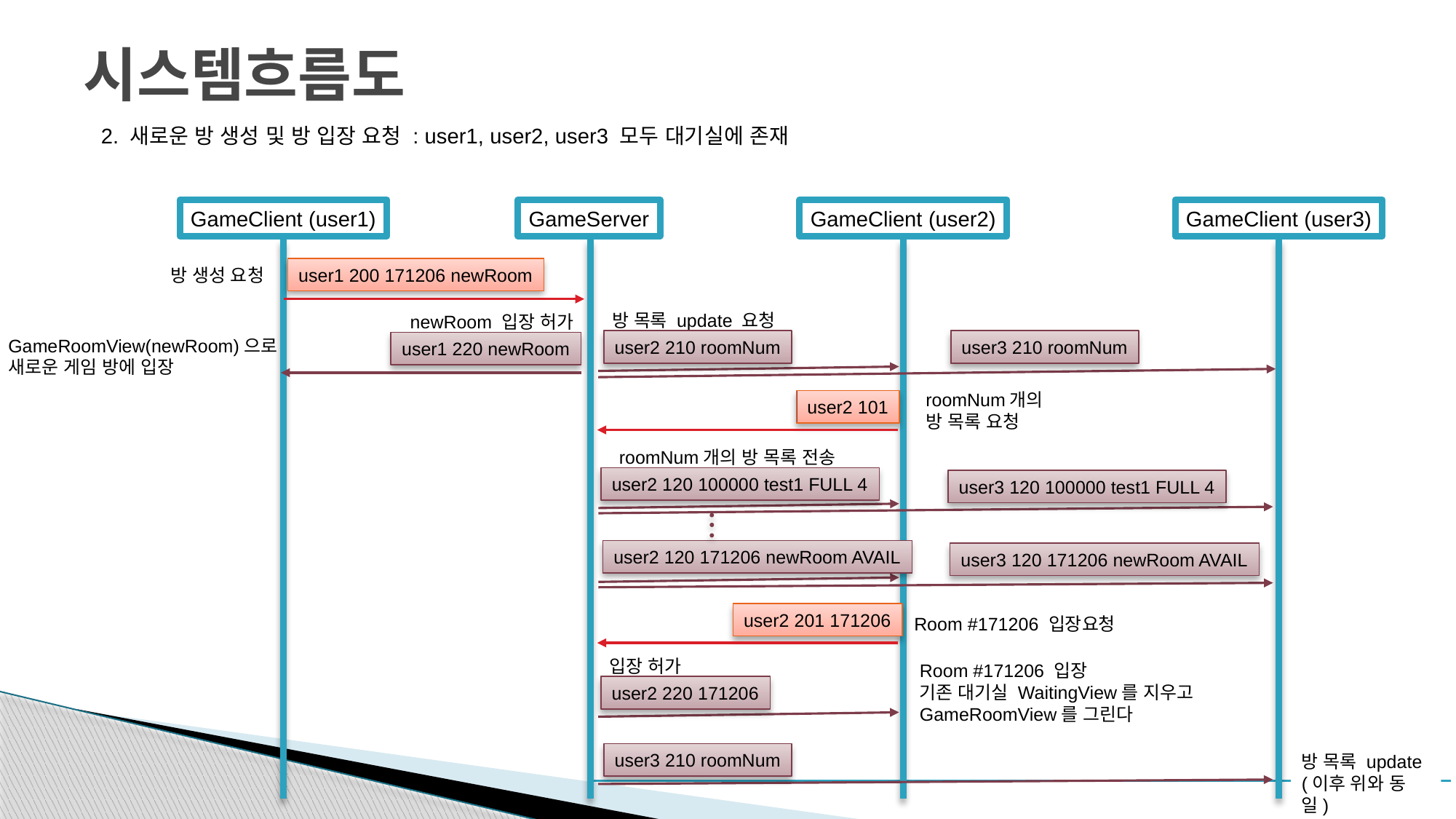

# 시스템흐름도
2. 새로운 방 생성 및 방 입장 요청 : user1, user2, user3 모두 대기실에 존재
GameClient (user1)
GameClient (user2)
GameClient (user3)
GameServer
방 생성 요청
user1 200 171206 newRoom
방 목록 update 요청
newRoom 입장 허가
GameRoomView(newRoom)으로
새로운 게임 방에 입장
user2 210 roomNum
user3 210 roomNum
user1 220 newRoom
roomNum개의
방 목록 요청
user2 101
roomNum개의 방 목록 전송
user2 120 100000 test1 FULL 4
user3 120 100000 test1 FULL 4

user2 120 171206 newRoom AVAIL
user3 120 171206 newRoom AVAIL
user2 201 171206
Room #171206 입장요청
입장 허가
Room #171206 입장
기존 대기실 WaitingView를 지우고
GameRoomView를 그린다
user2 220 171206
user3 210 roomNum
방 목록 update
(이후 위와 동일)